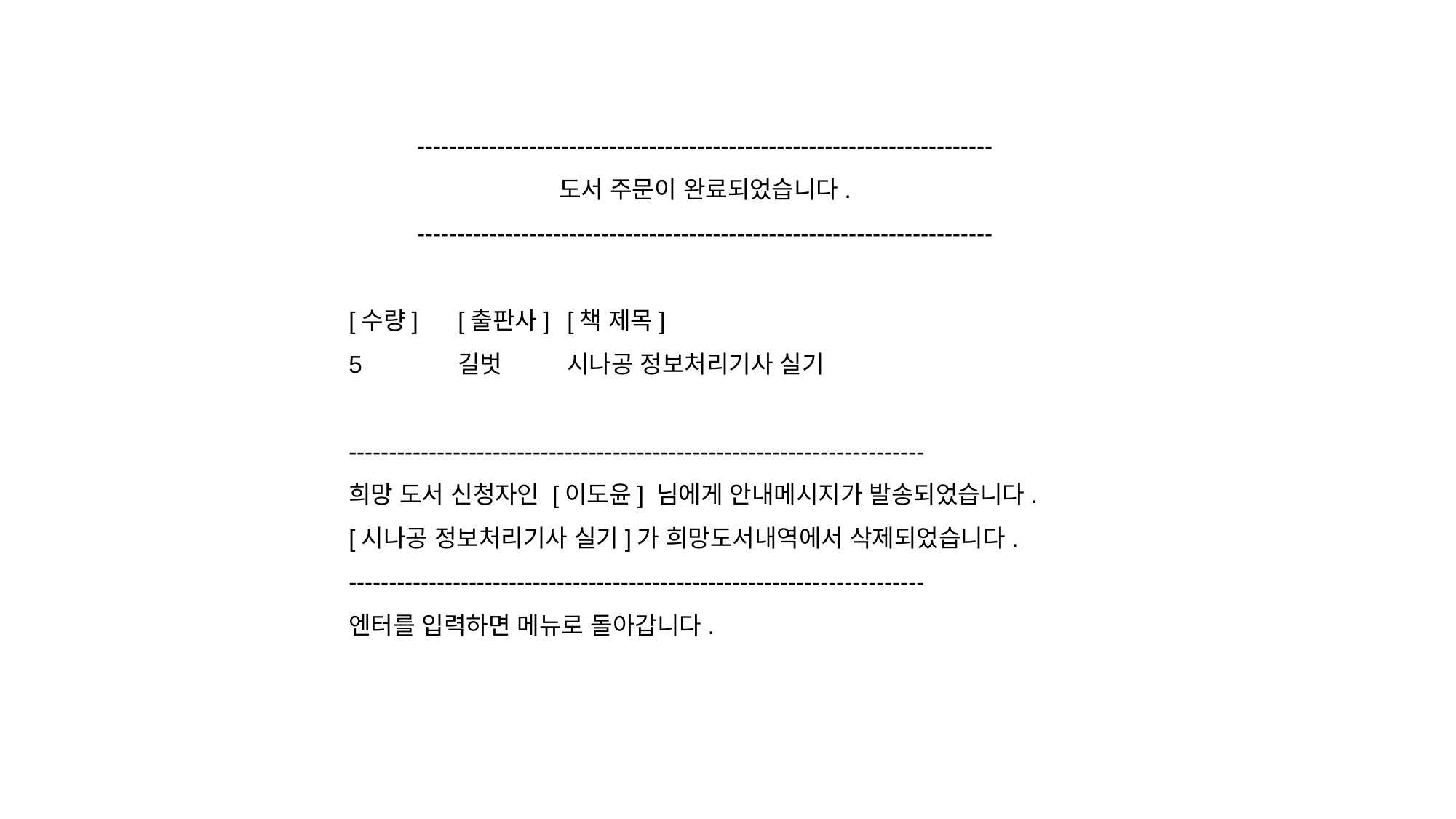

------------------------------------------------------------------------
도서 주문이 완료되었습니다.
------------------------------------------------------------------------

[수량]	[출판사]	[책 제목]
5	길벗	시나공 정보처리기사 실기

------------------------------------------------------------------------
희망 도서 신청자인 [이도윤] 님에게 안내메시지가 발송되었습니다.
[시나공 정보처리기사 실기]가 희망도서내역에서 삭제되었습니다.
------------------------------------------------------------------------
엔터를 입력하면 메뉴로 돌아갑니다.